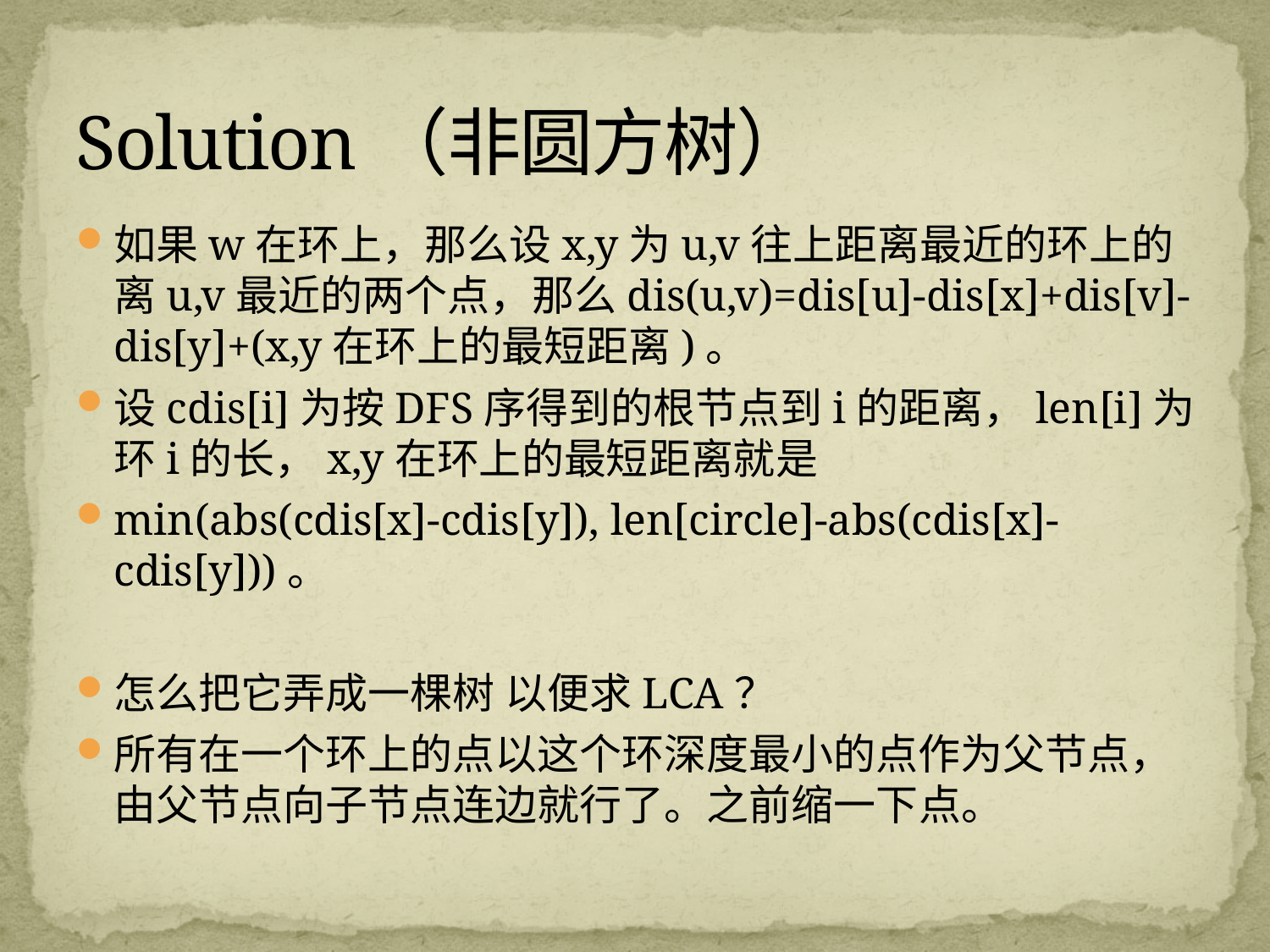

# Solution（非圆方树）
如果w在环上，那么设x,y为u,v往上距离最近的环上的离u,v最近的两个点，那么dis(u,v)=dis[u]-dis[x]+dis[v]-dis[y]+(x,y在环上的最短距离)。
设cdis[i]为按DFS序得到的根节点到i的距离，len[i]为环i的长，x,y在环上的最短距离就是
min(abs(cdis[x]-cdis[y]), len[circle]-abs(cdis[x]-cdis[y]))。

怎么把它弄成一棵树 以便求LCA？
所有在一个环上的点以这个环深度最小的点作为父节点，由父节点向子节点连边就行了。之前缩一下点。